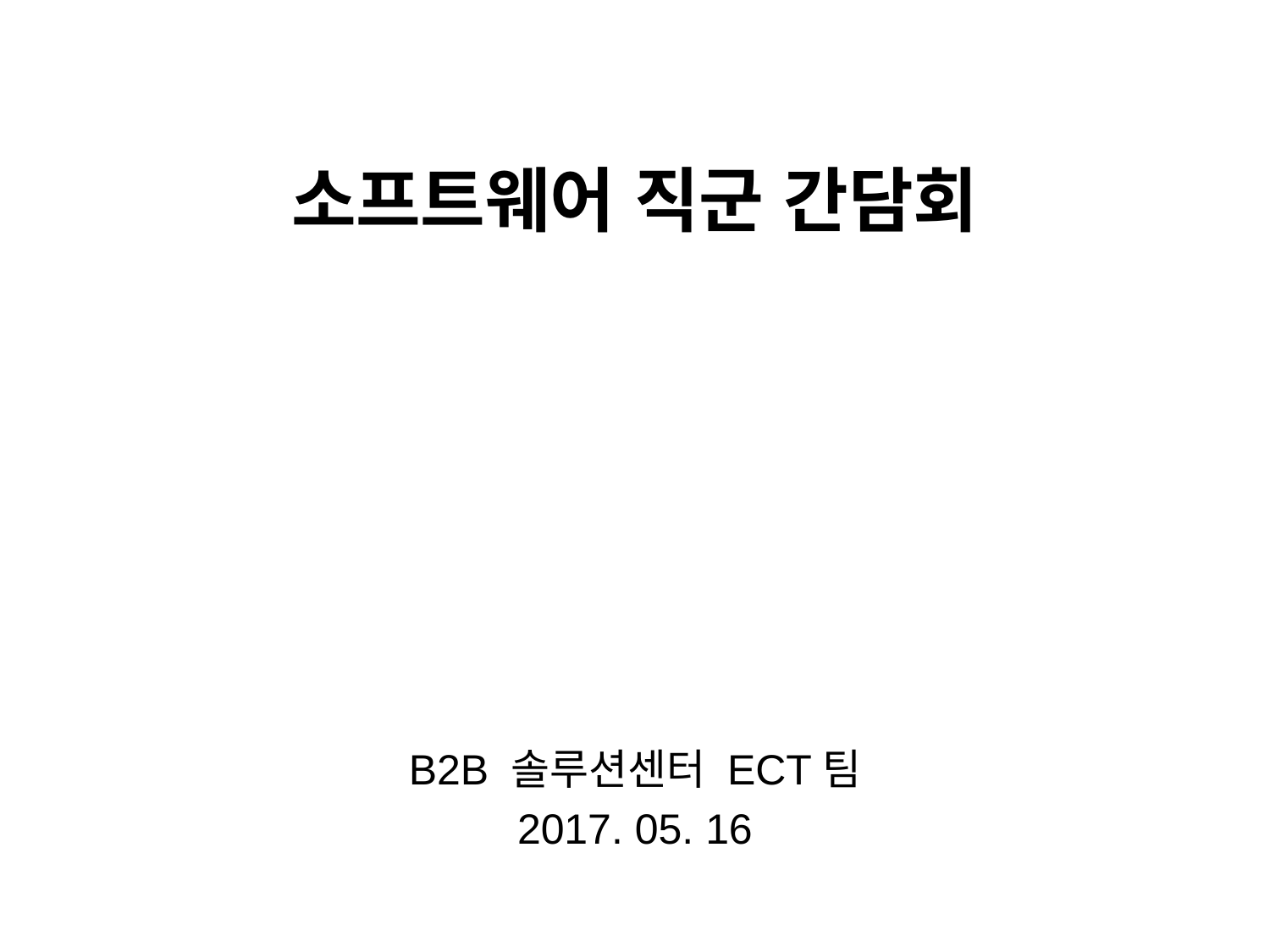

# 소프트웨어 직군 간담회

B2B 솔루션센터 ECT팀
2017. 05. 16